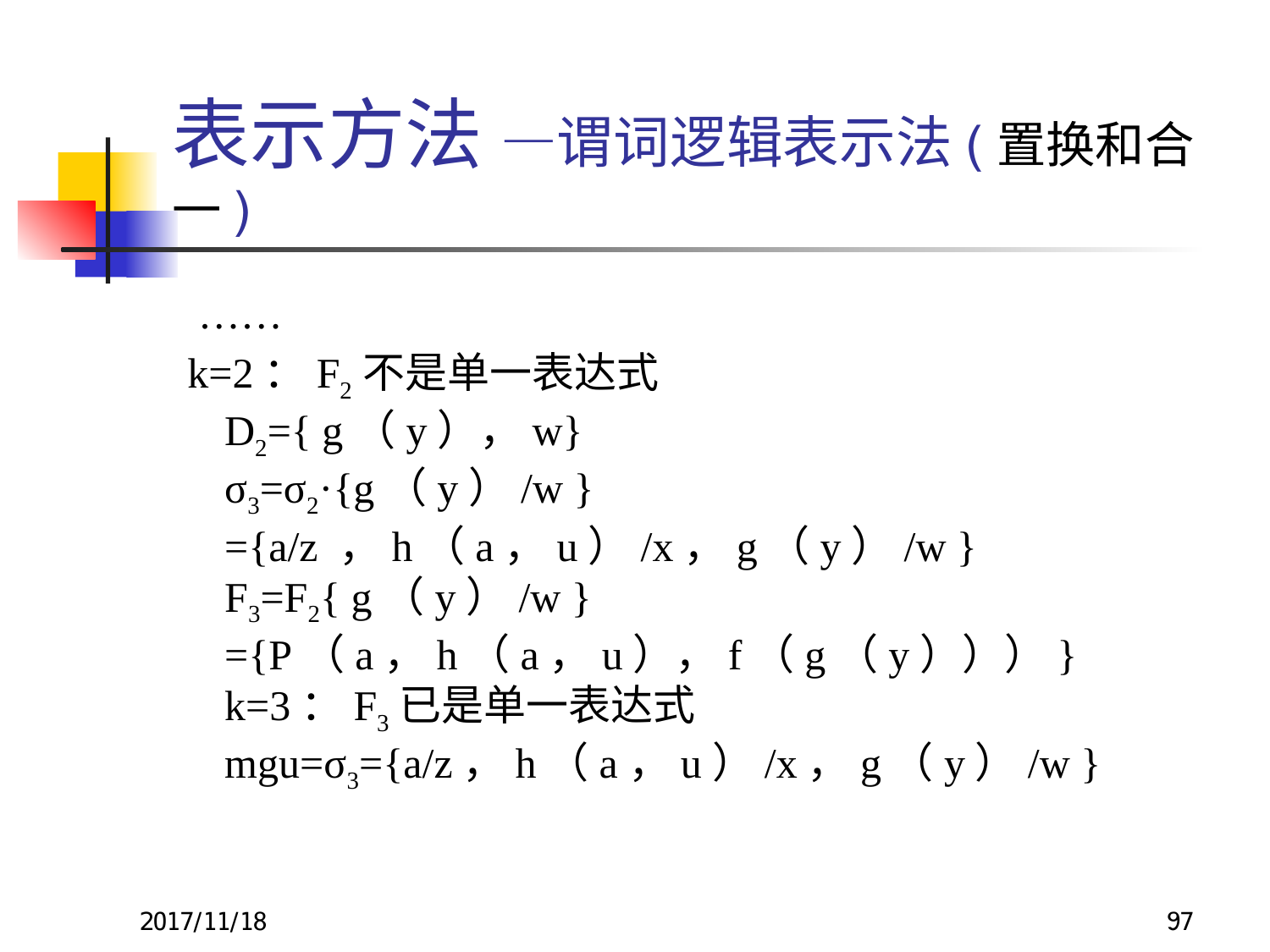

# 表示方法 —谓词逻辑表示法(置换和合一)
  ……
 k=2：F2不是单一表达式
D2={ g（y），w}
σ3=σ2·{g（y）/w }
={a/z ，h（a，u）/x，g（y）/w }
F3=F2{ g（y）/w }
={P（a，h（a，u），f（g（y）））}
k=3：F3已是单一表达式
mgu=σ3={a/z，h（a，u）/x，g（y）/w }

2017/11/18
97